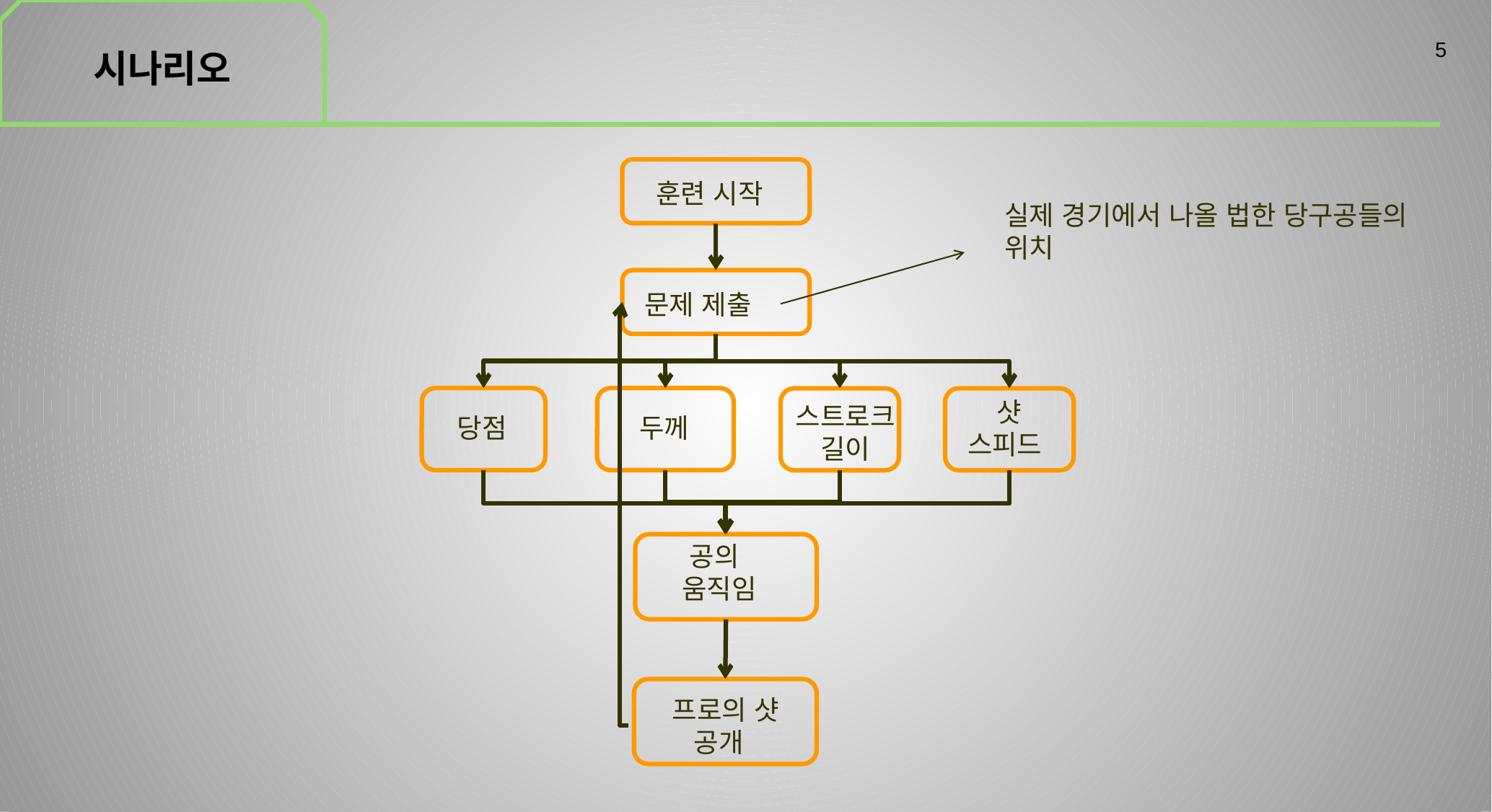

시나리오
5

훈련 시작
실제 경기에서 나올 법한 당구공들의 위치

문제 제출

   샷
스피드
스트로크
길이
당점
두께

     공의
    움직임

 프로의 샷
공개